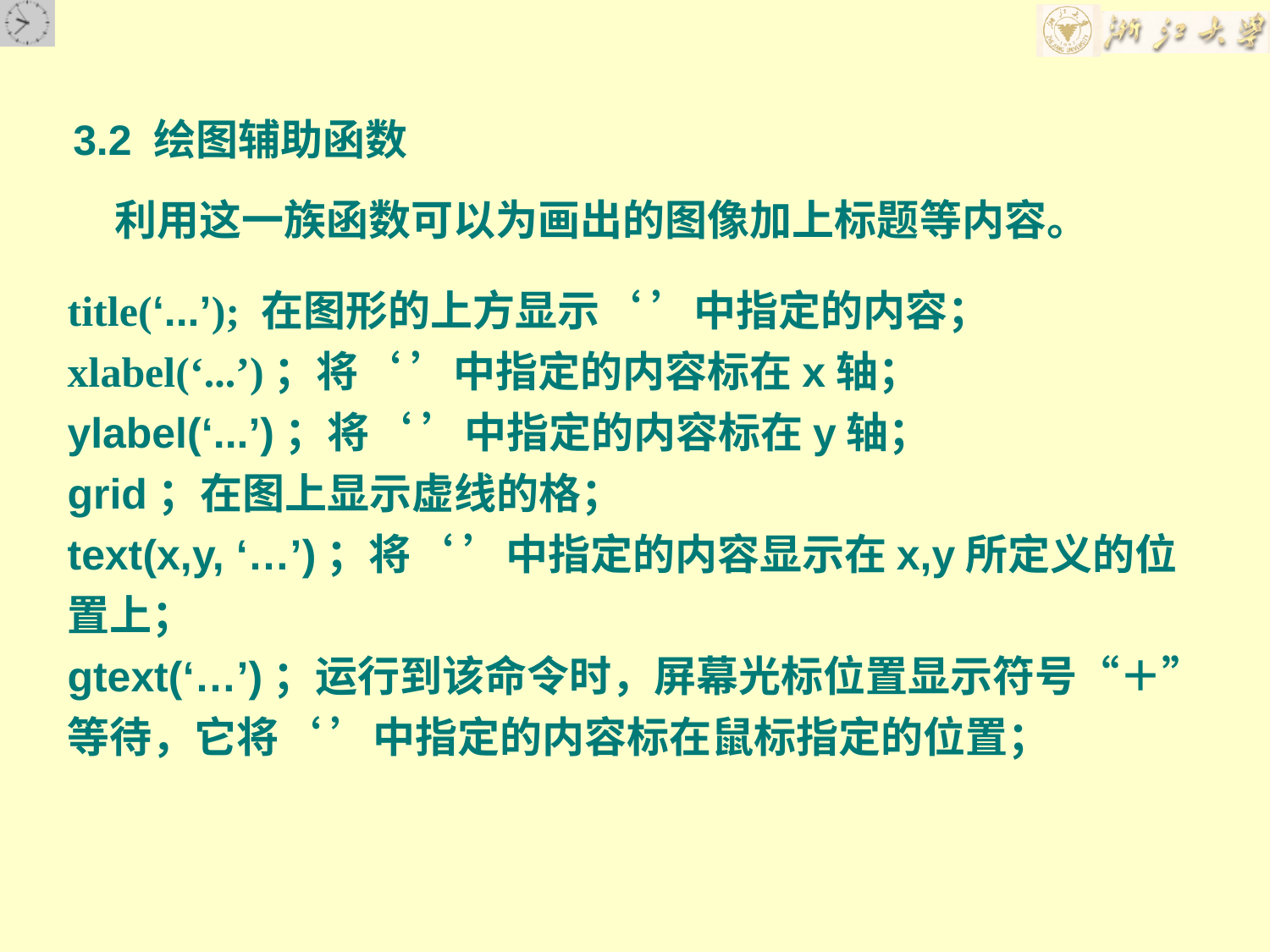

3.2 绘图辅助函数
利用这一族函数可以为画出的图像加上标题等内容。
title(‘...’); 在图形的上方显示‘ ’中指定的内容；
xlabel(‘...’)；将‘ ’中指定的内容标在x轴；
ylabel(‘...’)；将‘ ’中指定的内容标在y轴；
grid；在图上显示虚线的格；
text(x,y, ‘…’)；将‘ ’中指定的内容显示在x,y所定义的位置上；
gtext(‘…’)；运行到该命令时，屏幕光标位置显示符号“＋”等待，它将‘ ’中指定的内容标在鼠标指定的位置；